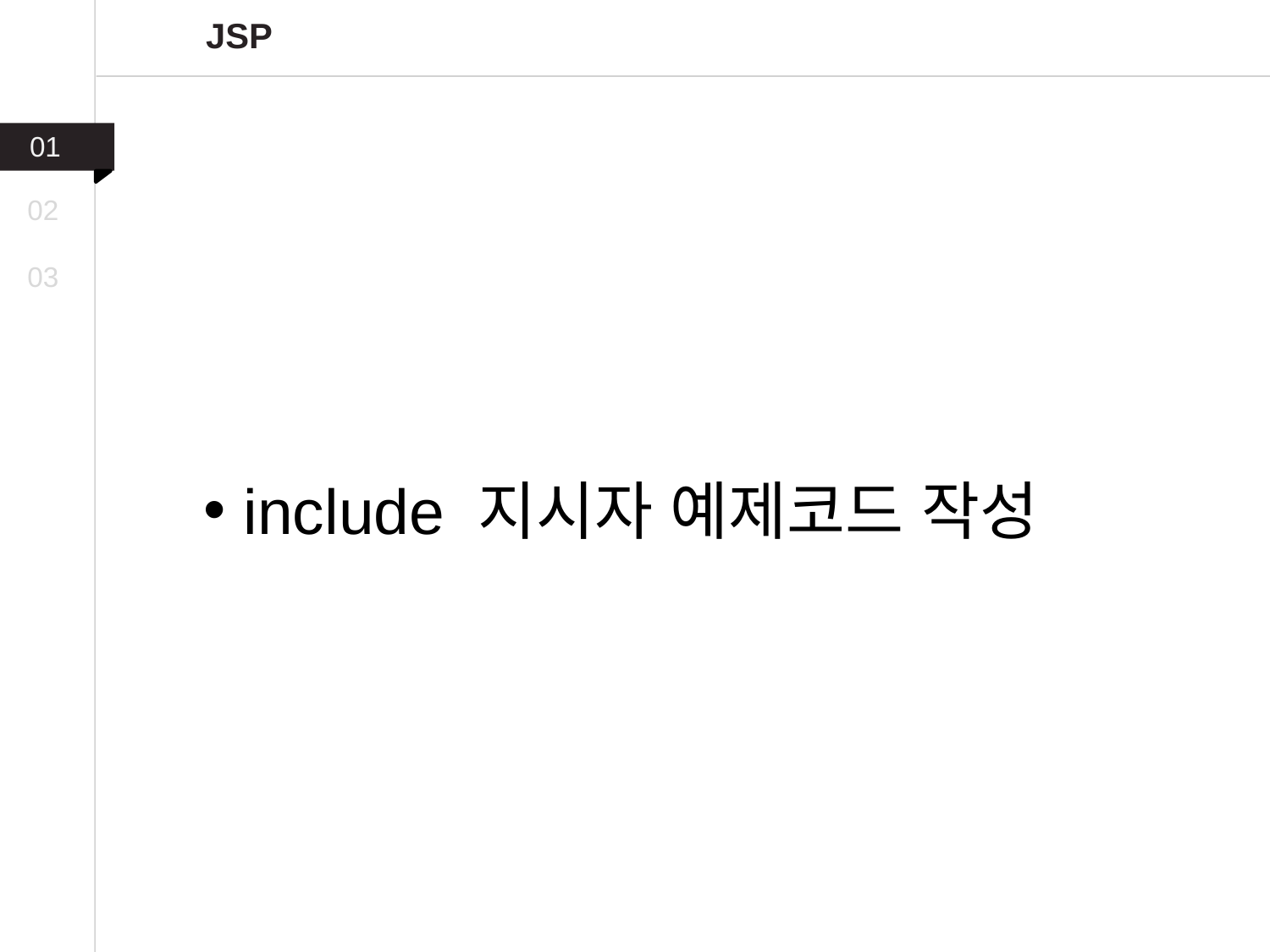

JSP
01

02
03
include 지시자 예제코드 작성